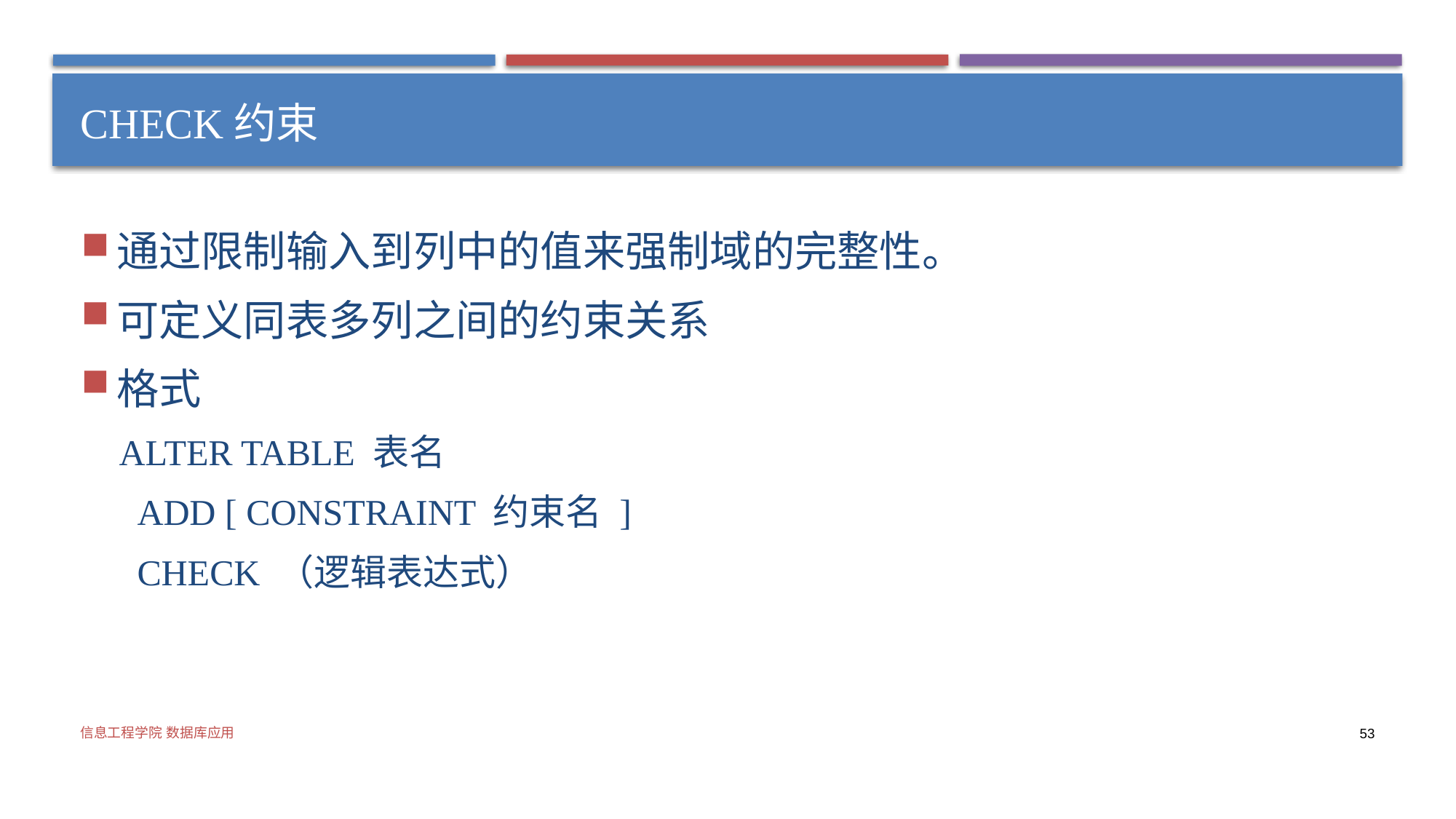

# CHECK约束
通过限制输入到列中的值来强制域的完整性。
可定义同表多列之间的约束关系
格式
ALTER TABLE 表名
  ADD [ CONSTRAINT 约束名 ]
  CHECK （逻辑表达式）

信息工程学院 数据库应用
53